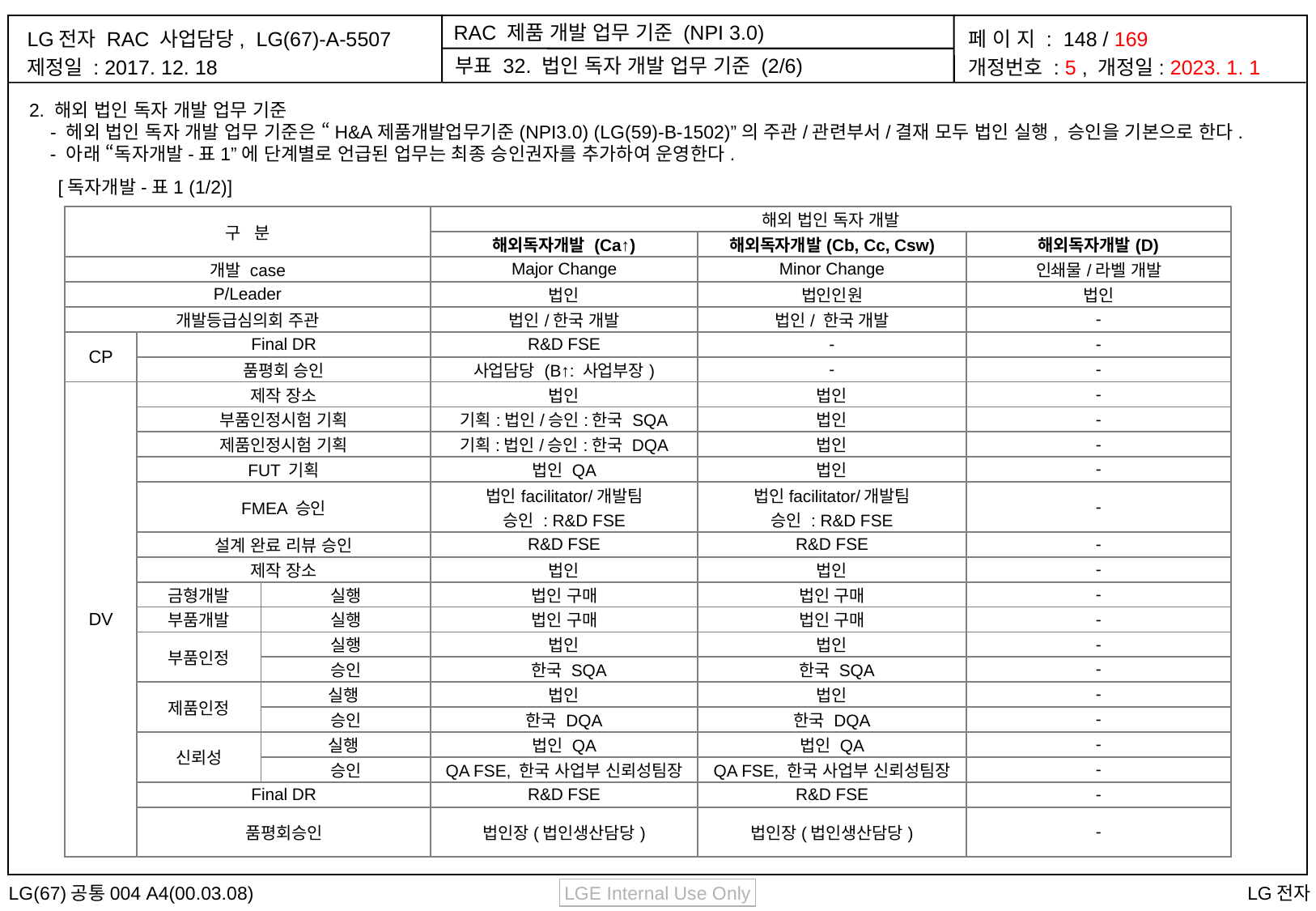

부표 32. 법인 독자 개발 업무 기준 (2/6)
2. 해외 법인 독자 개발 업무 기준
    - 헤외 법인 독자 개발 업무 기준은 “H&A제품개발업무기준(NPI3.0) (LG(59)-B-1502)”의 주관/관련부서/결재 모두 법인 실행, 승인을 기본으로 한다.
    - 아래 “독자개발-표1”에 단계별로 언급된 업무는 최종 승인권자를 추가하여 운영한다.
[독자개발-표1 (1/2)]
| 구 분 |  |  | 해외 법인 독자 개발 |  |  |
| --- | --- | --- | --- | --- | --- |
|  |  |  | 해외독자개발 (Ca↑) | 해외독자개발(Cb, Cc, Csw) | 해외독자개발(D) |
| 개발 case |  |  | Major Change | Minor Change | 인쇄물/라벨 개발 |
| P/Leader |  |  | 법인 | 법인인원 | 법인 |
| 개발등급심의회 주관 |  |  | 법인/한국 개발 | 법인/ 한국 개발 | - |
| CP | Final DR |  | R&D FSE | - | - |
|  | 품평회 승인 |  | 사업담당 (B↑: 사업부장) | - | - |
| DV | 제작 장소 |  | 법인 | 법인 | - |
|  | 부품인정시험 기획 |  | 기획:법인/승인:한국 SQA | 법인 | - |
|  | 제품인정시험 기획 |  | 기획:법인/승인:한국 DQA | 법인 | - |
|  | FUT 기획 |  | 법인 QA | 법인 | - |
|  | FMEA 승인 |  | 법인facilitator/개발팀 승인 : R&D FSE | 법인facilitator/개발팀 승인 : R&D FSE | - |
|  | 설계 완료 리뷰 승인 |  | R&D FSE | R&D FSE | - |
|  | 제작 장소 |  | 법인 | 법인 | - |
|  | 금형개발 | 실행 | 법인 구매 | 법인 구매 | - |
|  | 부품개발 | 실행 | 법인 구매 | 법인 구매 | - |
|  | 부품인정 | 실행 | 법인 | 법인 | - |
|  |  | 승인 | 한국 SQA | 한국 SQA | - |
|  | 제품인정 | 실행 | 법인 | 법인 | - |
|  |  | 승인 | 한국 DQA | 한국 DQA | - |
|  | 신뢰성 | 실행 | 법인 QA | 법인 QA | - |
|  |  | 승인 | QA FSE, 한국 사업부 신뢰성팀장 | QA FSE, 한국 사업부 신뢰성팀장 | - |
|  | Final DR |  | R&D FSE | R&D FSE | - |
|  | 품평회승인 |  | 법인장(법인생산담당) | 법인장(법인생산담당) | - |